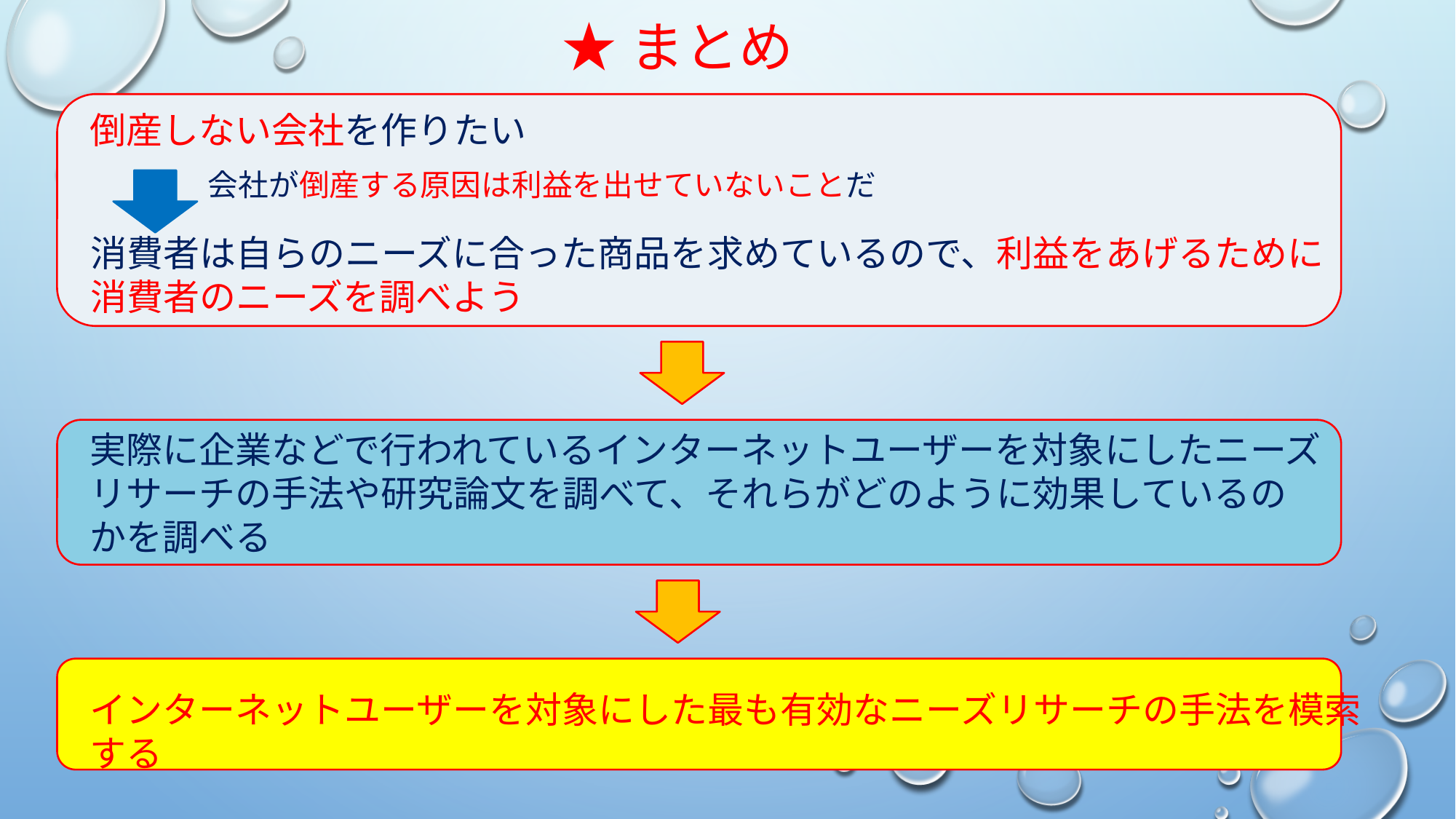

# ★まとめ

倒産しない会社を作りたい
会社が倒産する原因は利益を出せていないことだ

消費者は自らのニーズに合った商品を求めているので、利益をあげるために消費者のニーズを調べよう

実際に企業などで行われているインターネットユーザーを対象にしたニーズリサーチの手法や研究論文を調べて、それらがどのように効果しているのかを調べる

インターネットユーザーを対象にした最も有効なニーズリサーチの手法を模索する